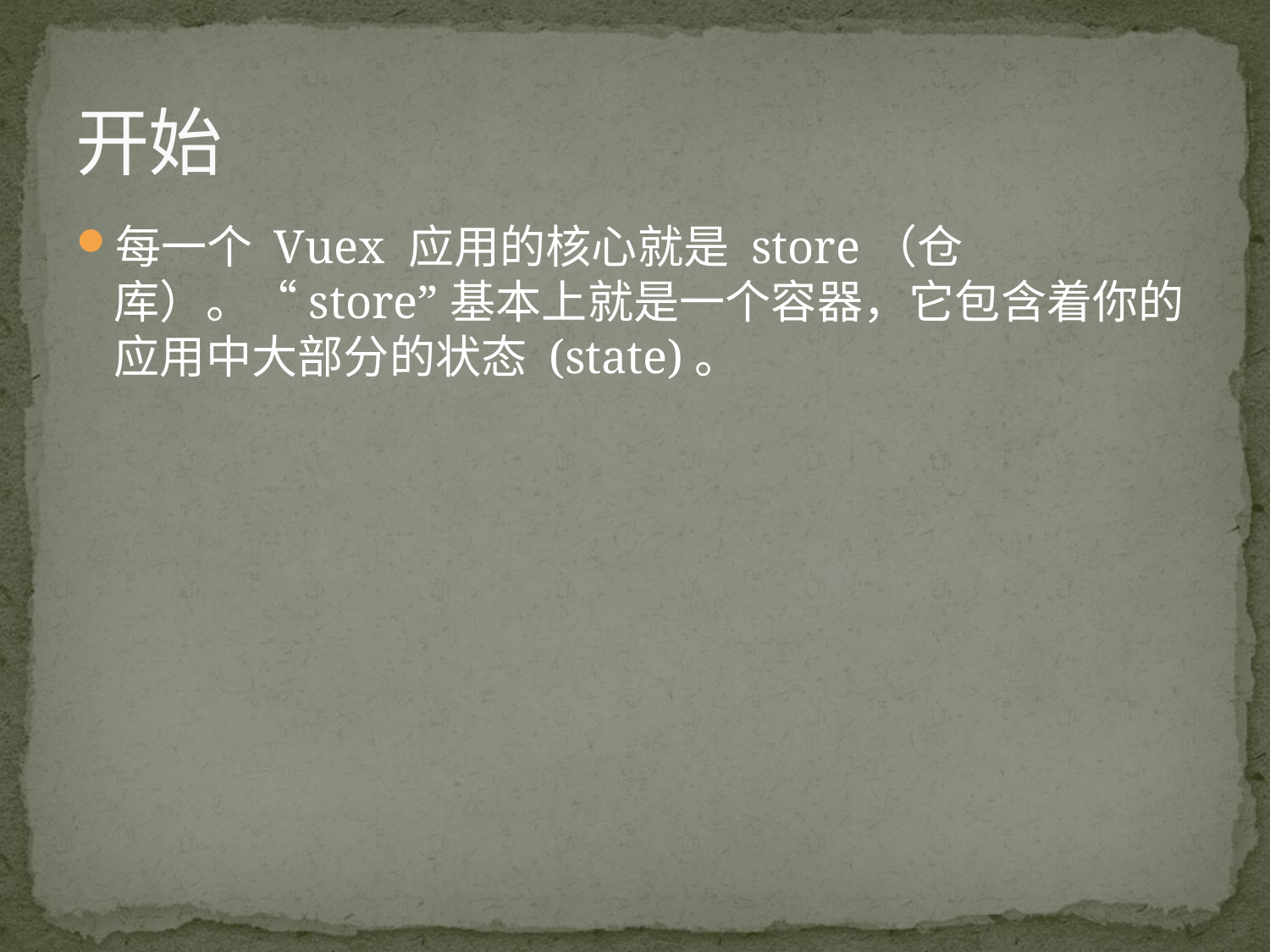

# 开始
每一个 Vuex 应用的核心就是 store（仓库）。“store”基本上就是一个容器，它包含着你的应用中大部分的状态 (state)。